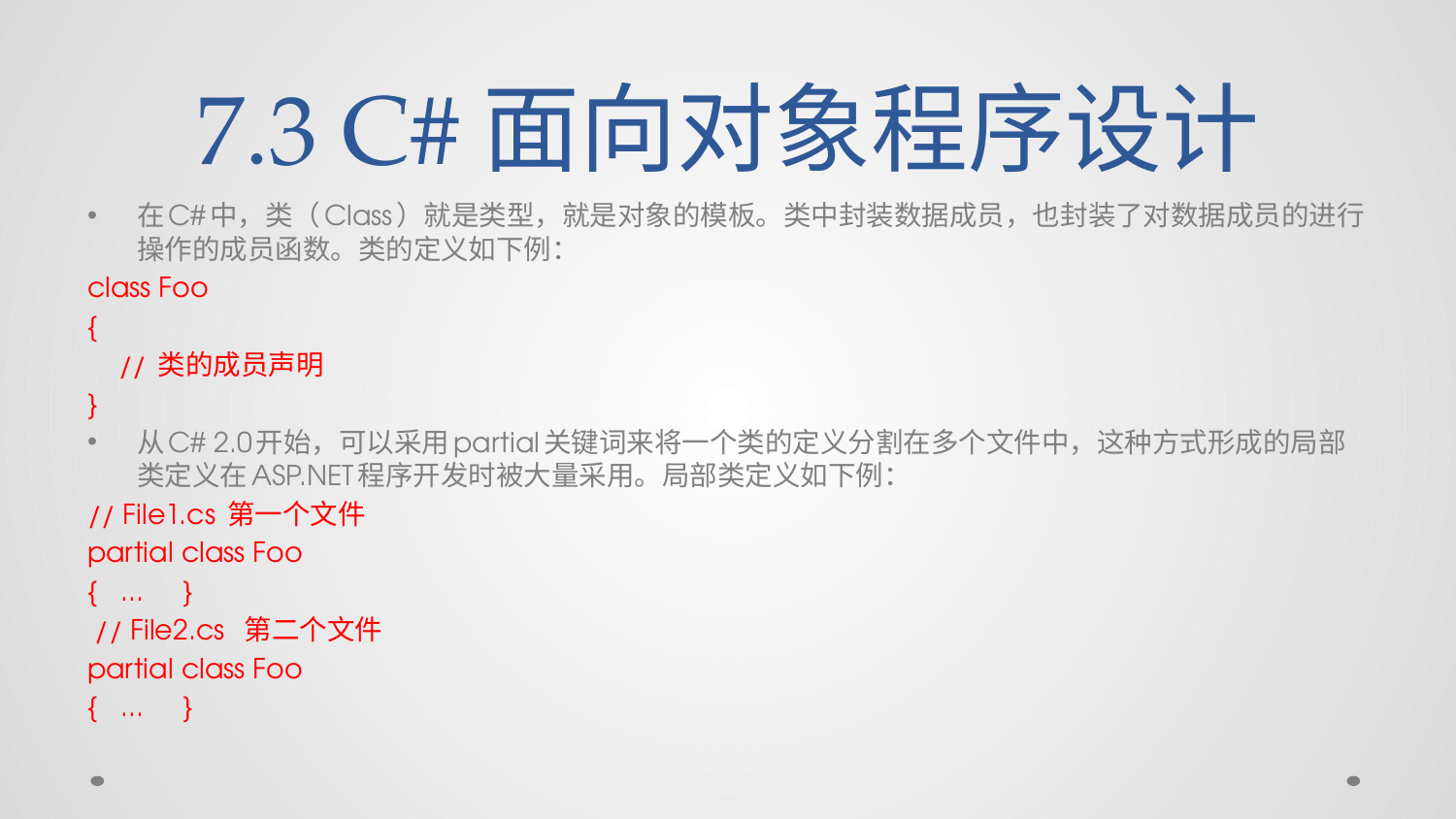

# 7.3 C#面向对象程序设计
在C#中，类（Class）就是类型，就是对象的模板。类中封装数据成员，也封装了对数据成员的进行操作的成员函数。类的定义如下例：
class Foo
{
    // 类的成员声明
}
从C# 2.0开始，可以采用partial关键词来将一个类的定义分割在多个文件中，这种方式形成的局部类定义在ASP.NET程序开发时被大量采用。局部类定义如下例：
// File1.cs 第一个文件
partial class Foo
{   ...     }
 // File2.cs  第二个文件
partial class Foo
{   ...     }